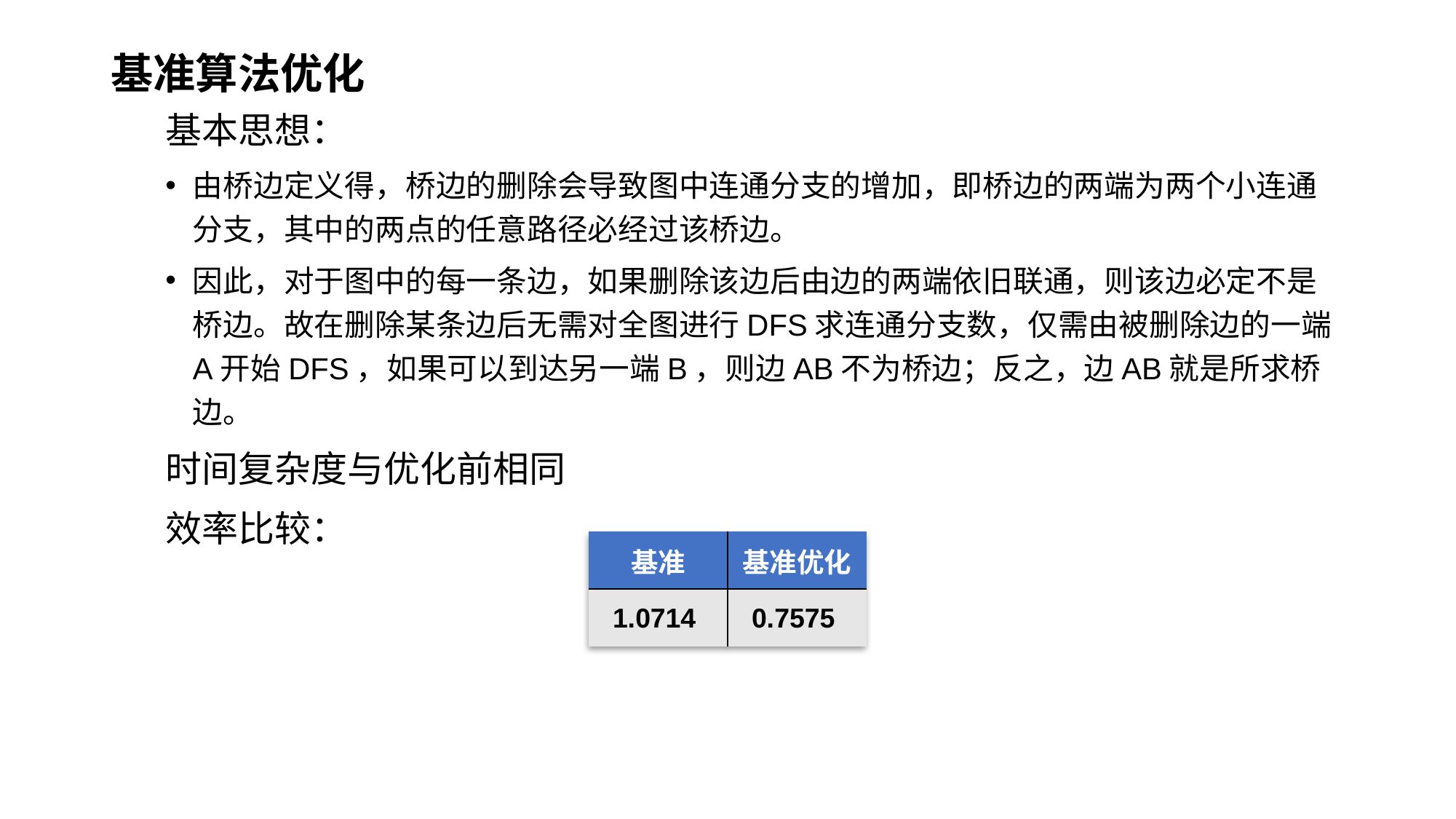

# 基准算法优化
基本思想：
由桥边定义得，桥边的删除会导致图中连通分支的增加，即桥边的两端为两个小连通分支，其中的两点的任意路径必经过该桥边。
因此，对于图中的每一条边，如果删除该边后由边的两端依旧联通，则该边必定不是桥边。故在删除某条边后无需对全图进行DFS求连通分支数，仅需由被删除边的一端A开始DFS，如果可以到达另一端B，则边AB不为桥边；反之，边AB就是所求桥边。
时间复杂度与优化前相同
效率比较：

| 基准 | 基准优化 |
| --- | --- |
| 1.0714 | 0.7575 |